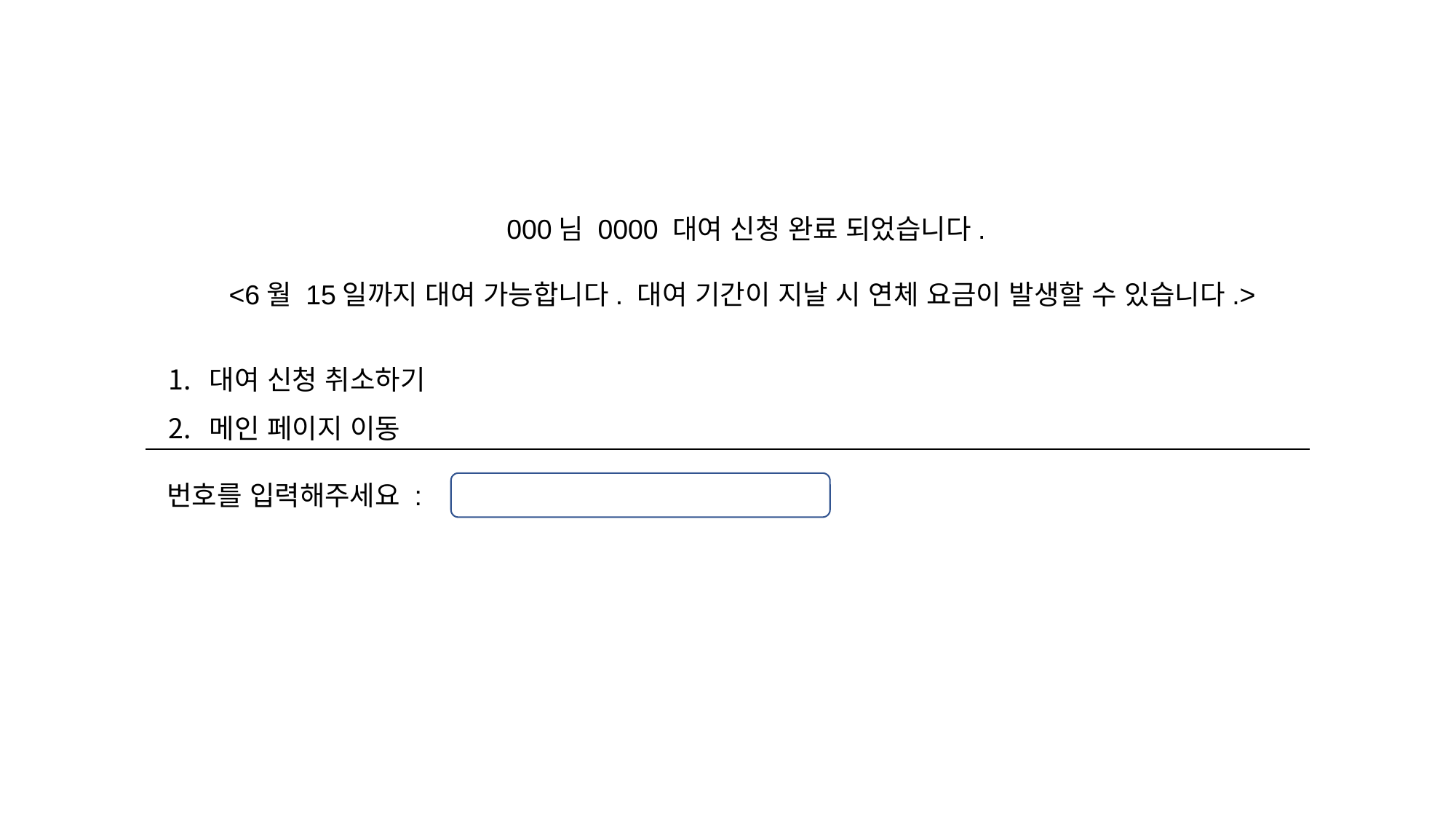

000님 0000 대여 신청 완료 되었습니다.

<6월 15일까지 대여 가능합니다. 대여 기간이 지날 시 연체 요금이 발생할 수 있습니다.>

대여 신청 취소하기
메인 페이지 이동
번호를 입력해주세요 :